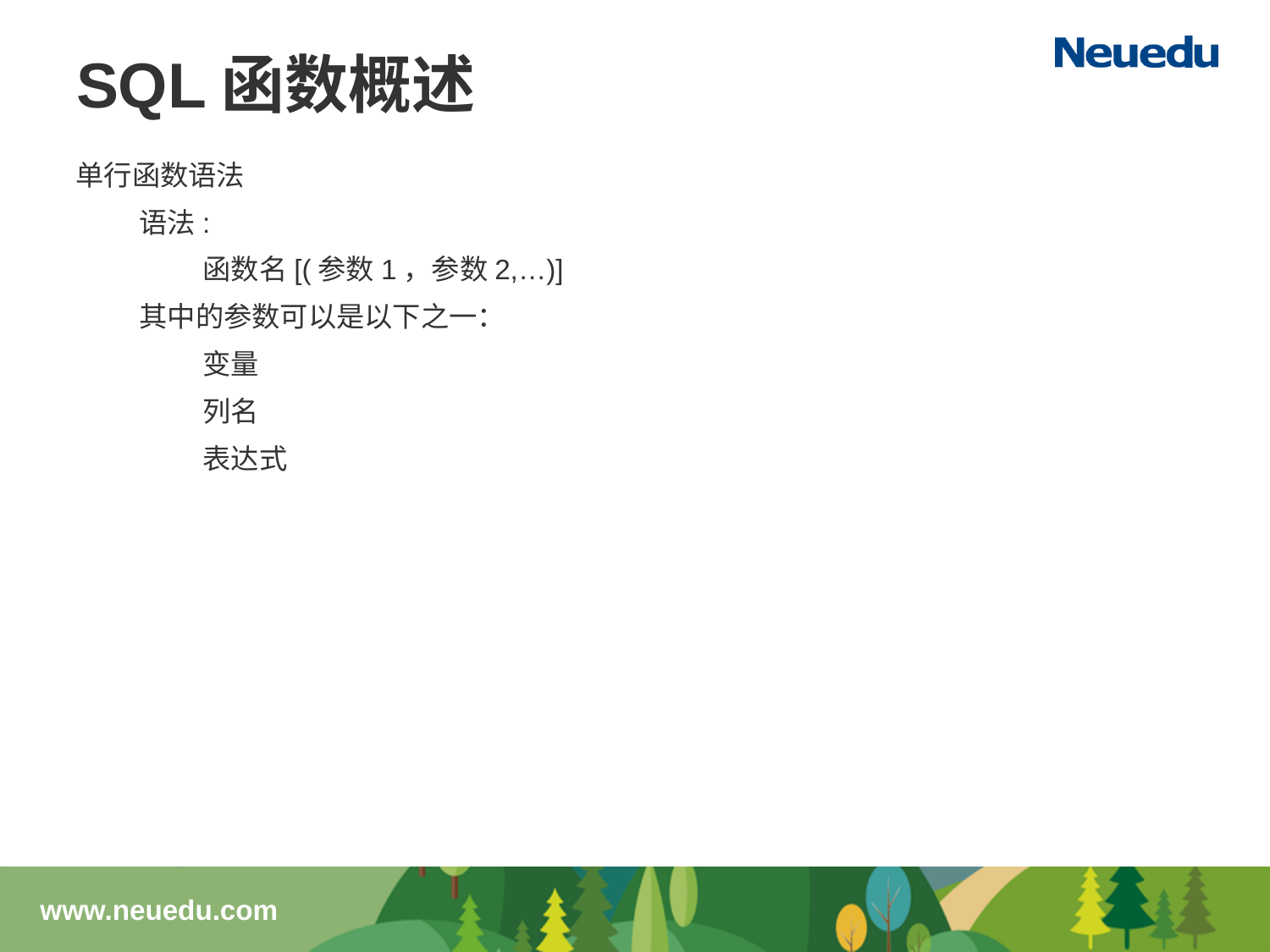

SQL函数概述
单行函数语法
语法:
函数名[(参数1，参数2,…)]
其中的参数可以是以下之一：
变量
列名
表达式